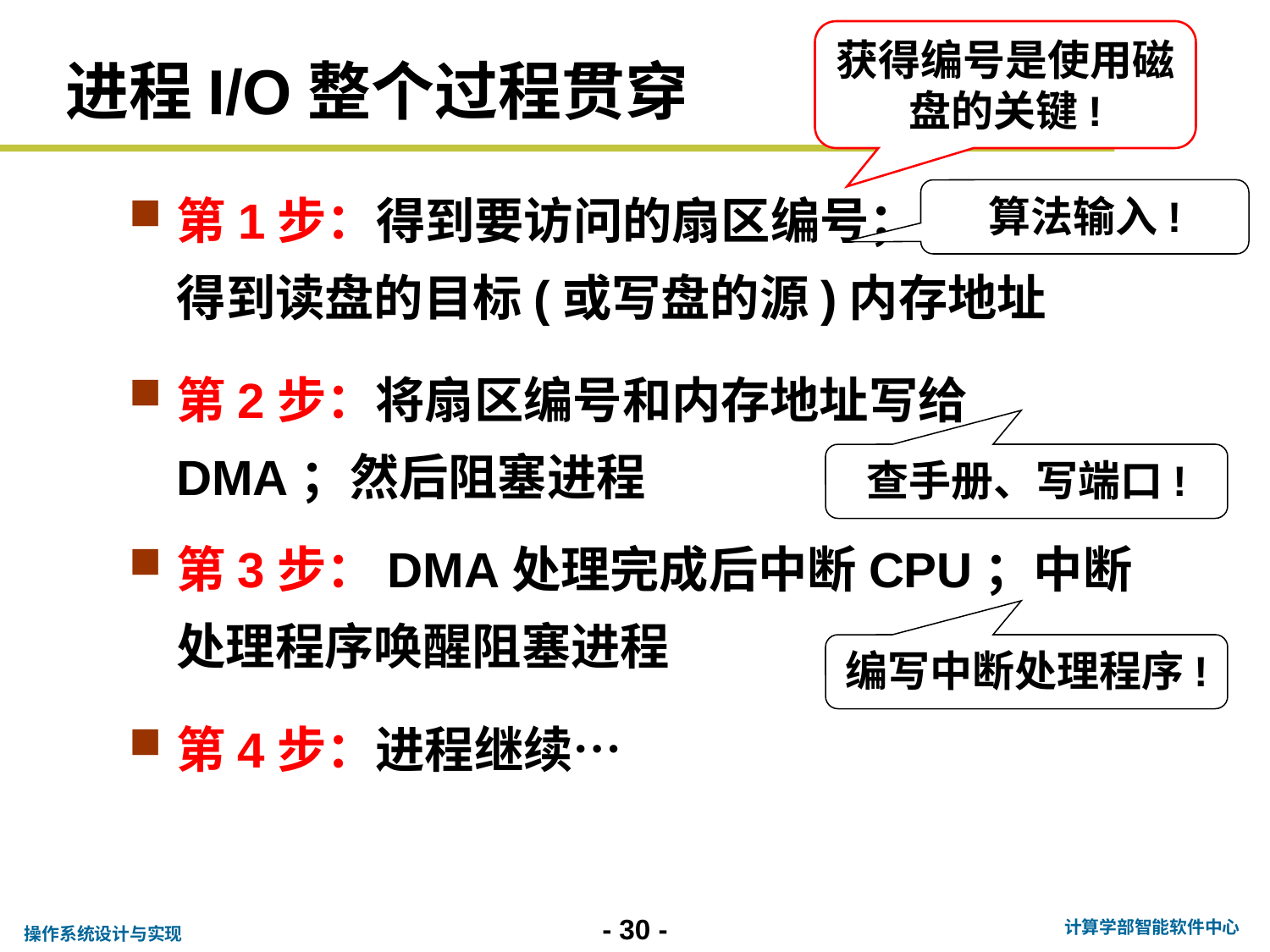

获得编号是使用磁盘的关键!
# 进程I/O整个过程贯穿
第1步：得到要访问的扇区编号；
得到读盘的目标(或写盘的源)内存地址
算法输入!
第2步：将扇区编号和内存地址写给DMA；然后阻塞进程
查手册、写端口!
第3步：DMA处理完成后中断CPU；中断处理程序唤醒阻塞进程
编写中断处理程序!
第4步：进程继续…